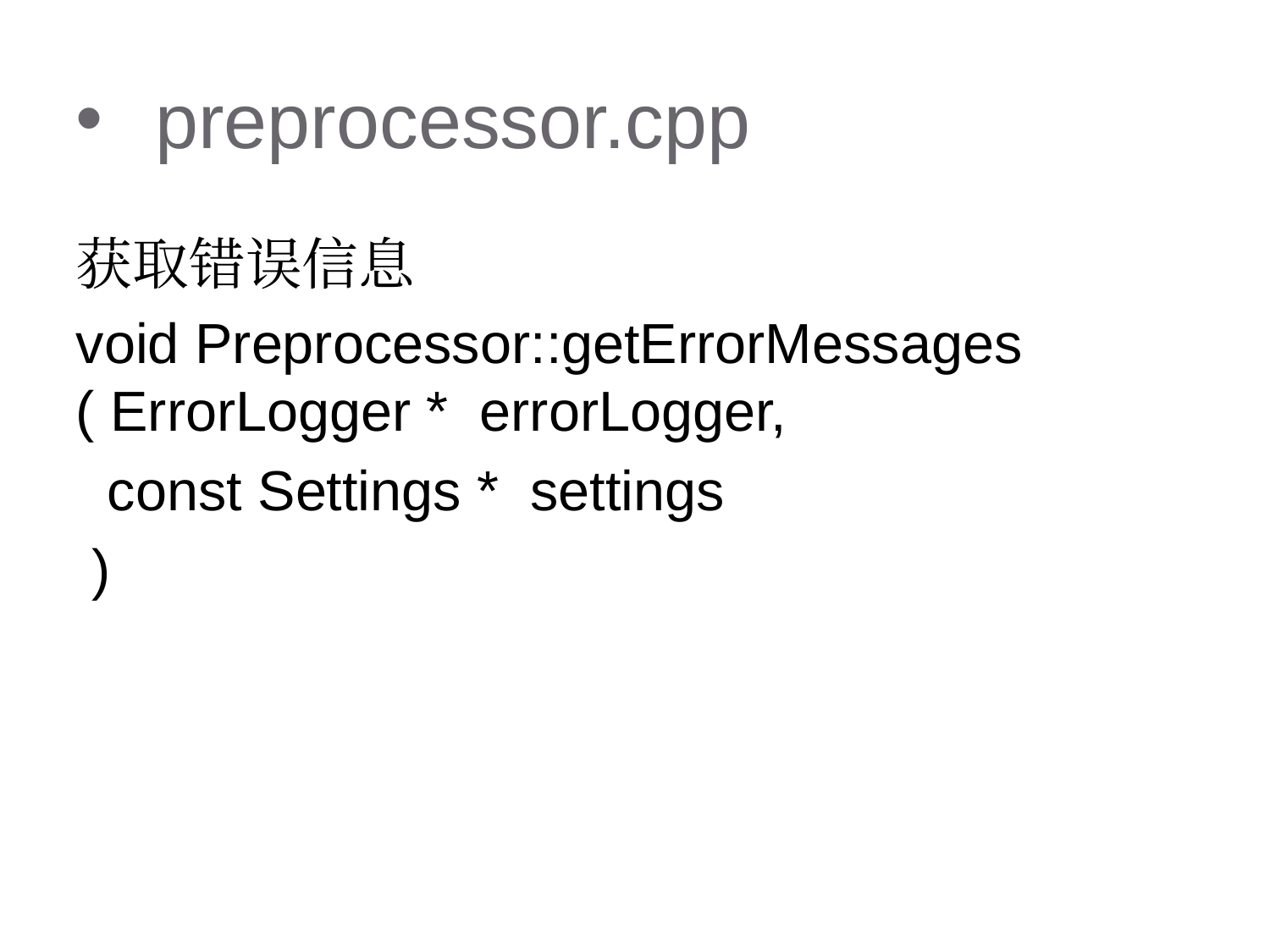

# preprocessor.cpp
获取错误信息
void Preprocessor::getErrorMessages  ( ErrorLogger *  errorLogger,
  const Settings *  settings
 )